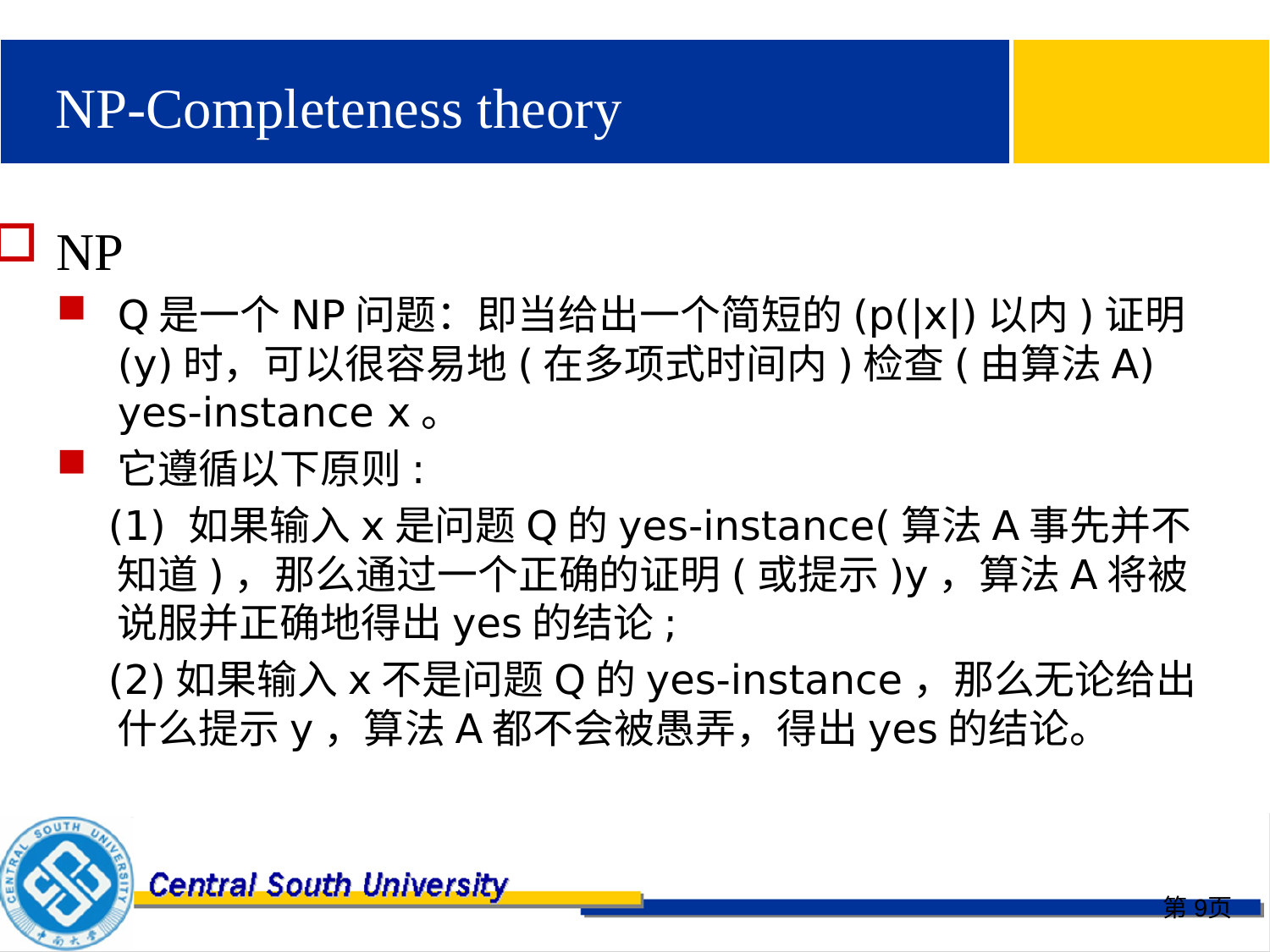

# NP-Completeness theory
NP
Q是一个NP问题：即当给出一个简短的(p(|x|)以内)证明(y)时，可以很容易地(在多项式时间内)检查(由算法A) yes-instance x。
它遵循以下原则:
    (1) 如果输入x是问题Q的yes-instance(算法A事先并不知道)，那么通过一个正确的证明(或提示)y，算法A将被说服并正确地得出yes的结论;
    (2)如果输入x不是问题Q的yes-instance，那么无论给出什么提示y，算法A都不会被愚弄，得出yes的结论。

第9页